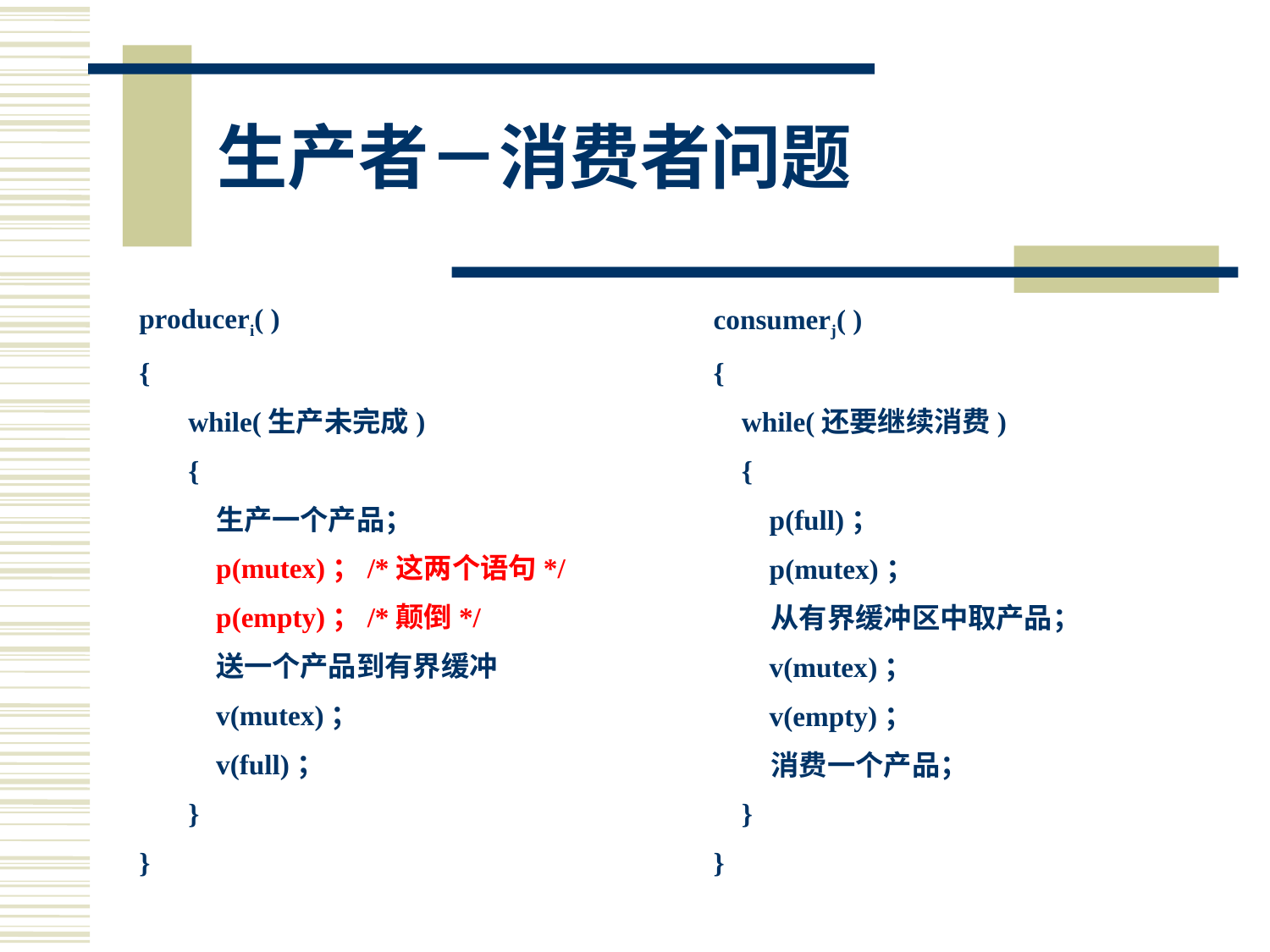

生产者－消费者问题
produceri( )
{
       while(生产未完成)
       {
           生产一个产品；
           p(mutex)；/*这两个语句*/
           p(empty)；/*颠倒*/
           送一个产品到有界缓冲
           v(mutex)；
           v(full)；
       }
}
consumerj( )
{
    while(还要继续消费)
    {
        p(full)；
        p(mutex)；
        从有界缓冲区中取产品；
        v(mutex)；
        v(empty)；
        消费一个产品；
    }
}